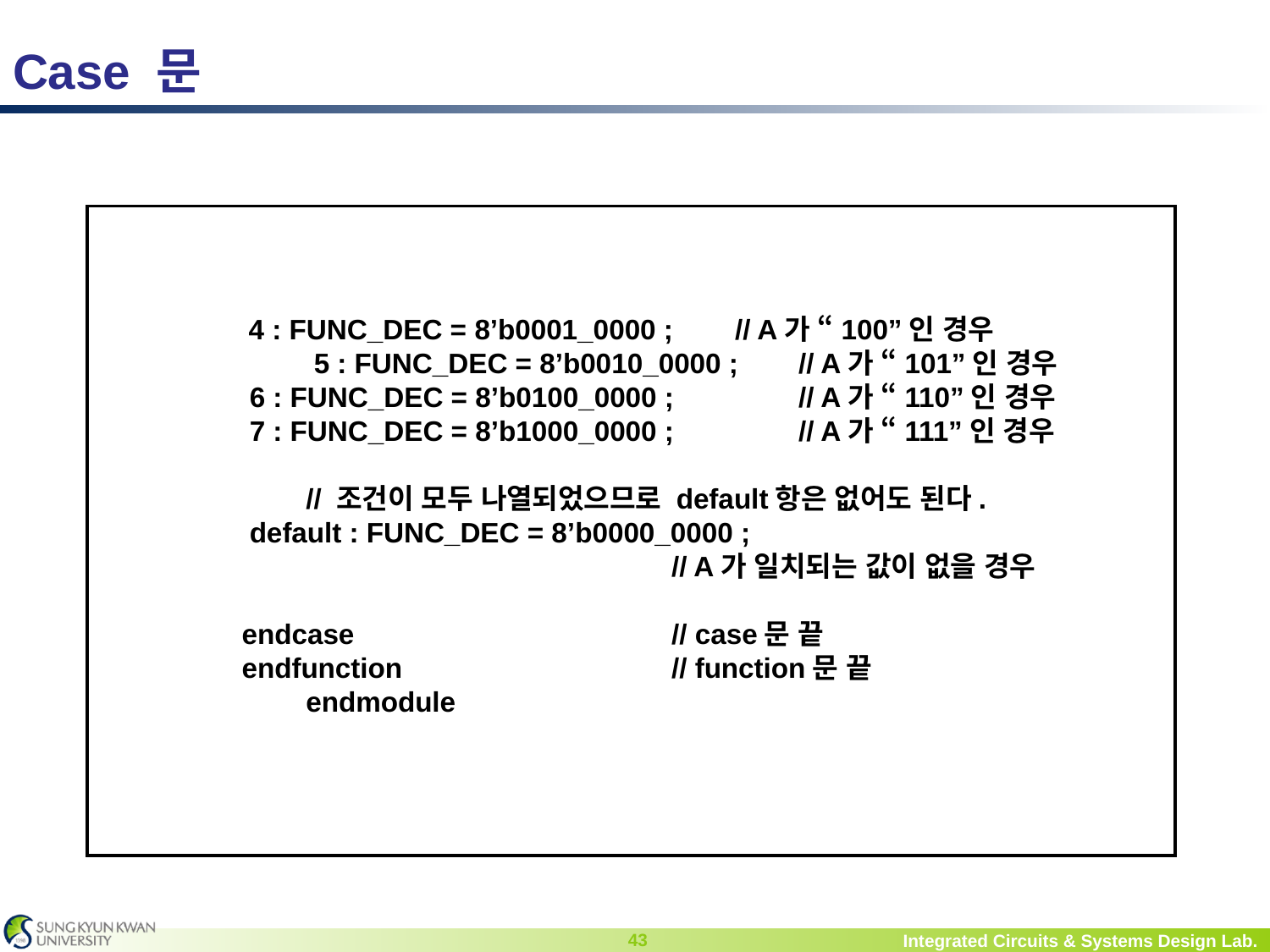

# Case 문
                   4 : FUNC_DEC = 8’b0001_0000 ; 	// A가 “100”인 경우
	   5 : FUNC_DEC = 8’b0010_0000 ; 	// A가 “101”인 경우
           6 : FUNC_DEC = 8’b0100_0000 ;	// A가 “110”인 경우
           7 : FUNC_DEC = 8’b1000_0000 ; 	// A가 “111”인 경우

	  // 조건이 모두 나열되었으므로 default항은 없어도 된다.
           default : FUNC_DEC = 8’b0000_0000 ;
                                           		// A가 일치되는 값이 없을 경우

          endcase			// case문 끝
          endfunction			// function문 끝
    	  endmodule